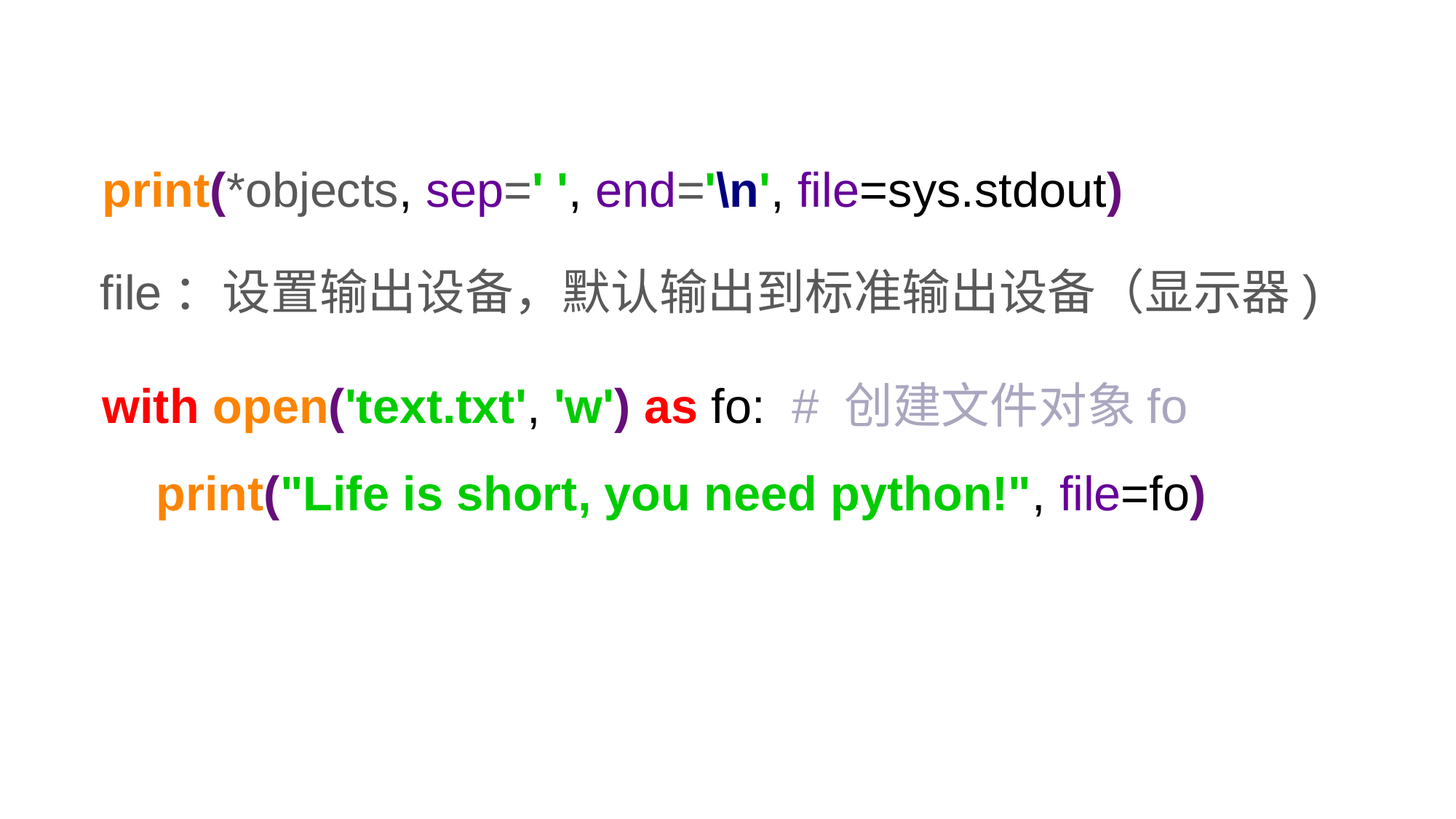

print(*objects, sep=' ', end='\n', file=sys.stdout)

file：设置输出设备，默认输出到标准输出设备（显示器)
with open('text.txt', 'w') as fo:  # 创建文件对象fo
    print("Life is short, you need python!", file=fo)